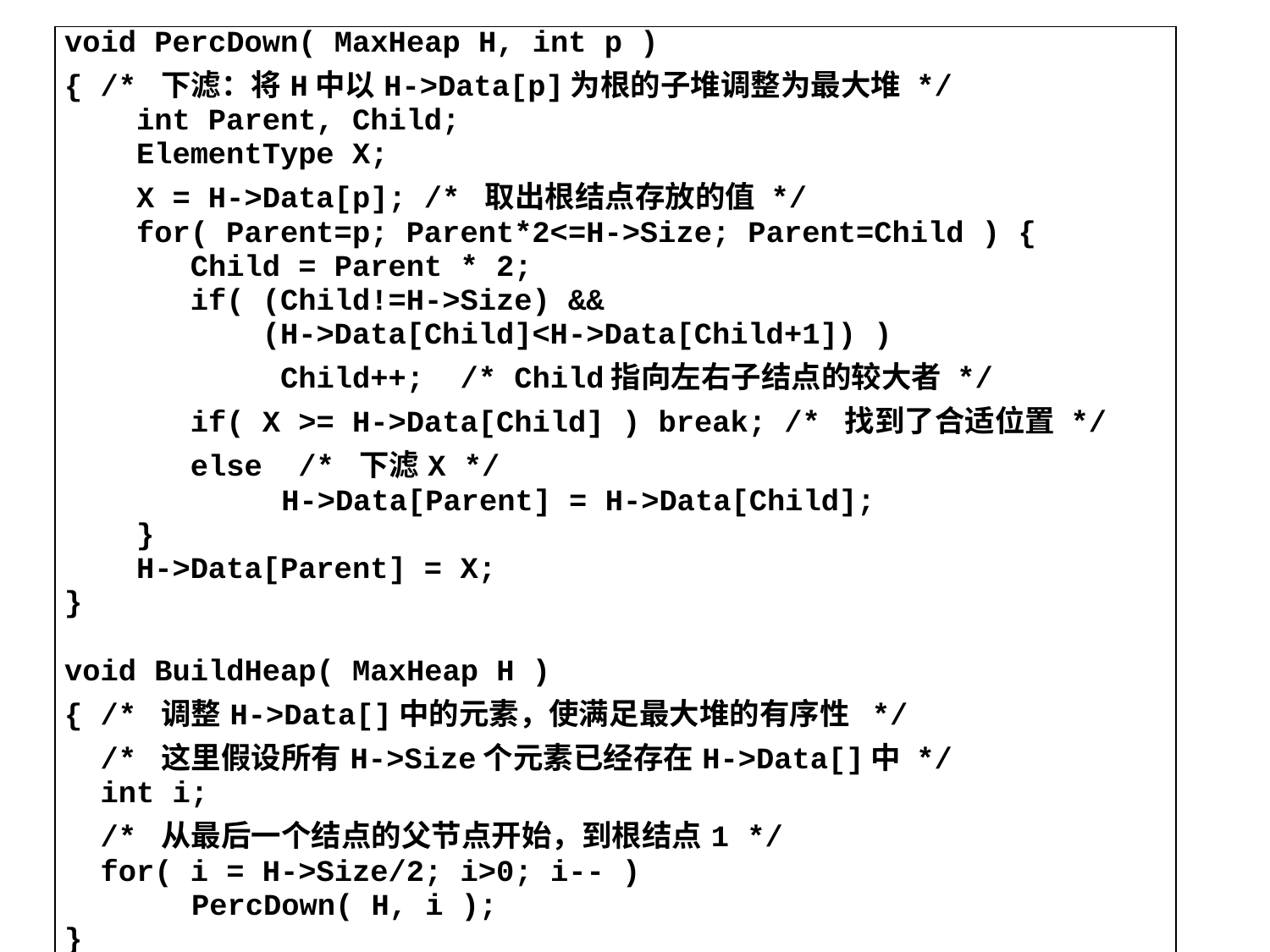

| void PercDown( MaxHeap H, int p ) { /\* 下滤：将H中以H->Data[p]为根的子堆调整为最大堆 \*/ int Parent, Child; ElementType X; X = H->Data[p]; /\* 取出根结点存放的值 \*/ for( Parent=p; Parent\*2<=H->Size; Parent=Child ) { Child = Parent \* 2; if( (Child!=H->Size) && (H->Data[Child]<H->Data[Child+1]) ) Child++; /\* Child指向左右子结点的较大者 \*/ if( X >= H->Data[Child] ) break; /\* 找到了合适位置 \*/ else /\* 下滤X \*/ H->Data[Parent] = H->Data[Child]; } H->Data[Parent] = X; } void BuildHeap( MaxHeap H ) { /\* 调整H->Data[]中的元素，使满足最大堆的有序性 \*/ /\* 这里假设所有H->Size个元素已经存在H->Data[]中 \*/ int i; /\* 从最后一个结点的父节点开始，到根结点1 \*/ for( i = H->Size/2; i>0; i-- ) PercDown( H, i ); } |
| --- |